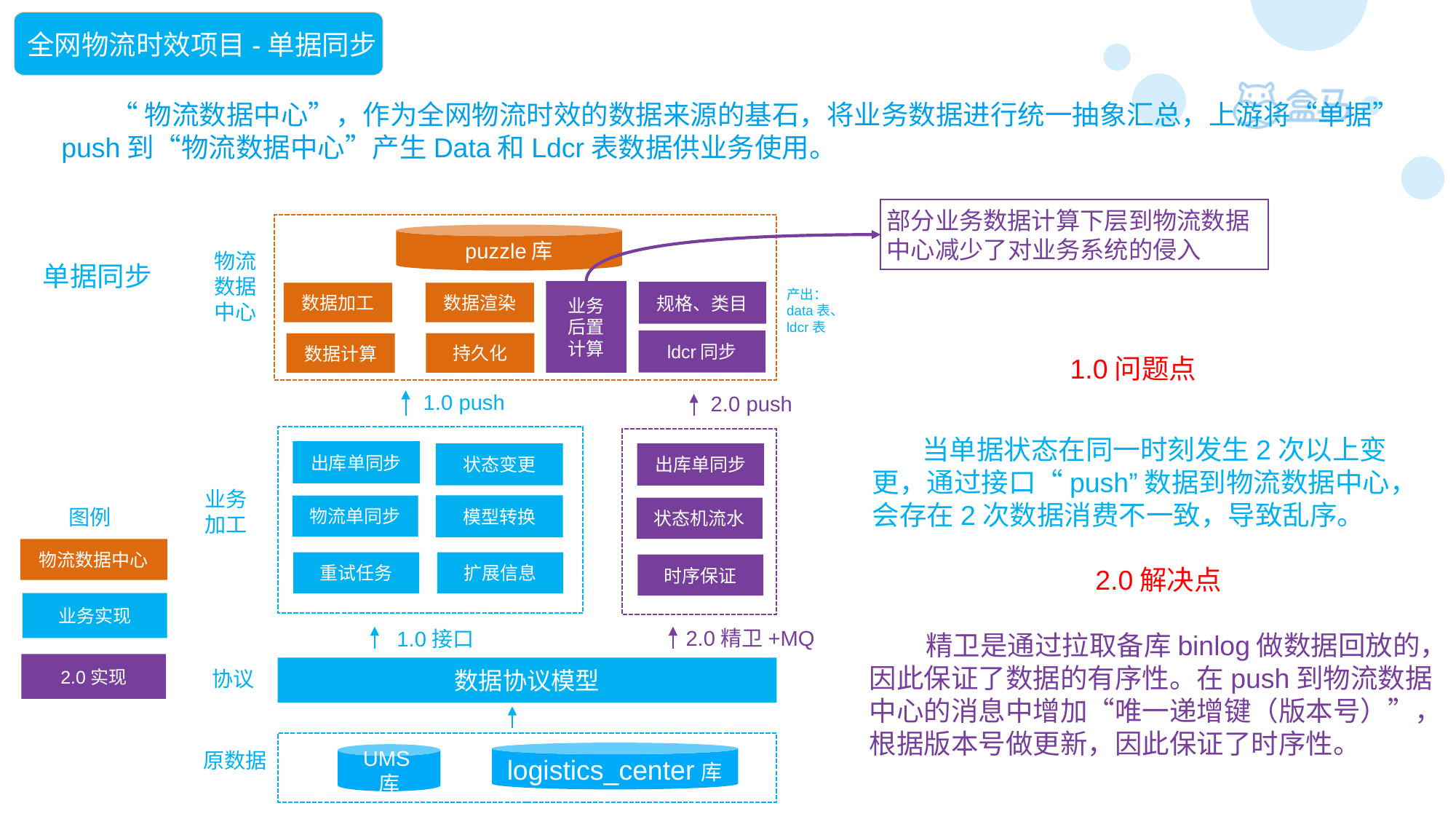

全网物流时效项目-单据同步
        “物流数据中心”，作为全网物流时效的数据来源的基石，将业务数据进行统一抽象汇总，上游将“单据”push到“物流数据中心”产生Data和Ldcr表数据供业务使用。
部分业务数据计算下层到物流数据中心减少了对业务系统的侵入

puzzle库
物流数据中心
单据同步

产出：data表、ldcr表
业务后置计算
规格、类目
数据加工
数据渲染
ldcr同步
持久化
数据计算
1.0问题点
1.0 push
2.0 push

       当单据状态在同一时刻发生2次以上变
更，通过接口“push”数据到物流数据中心，
会存在2次数据消费不一致，导致乱序。

出库单同步
状态变更
出库单同步
业务加工
模型转换
物流单同步
图例
状态机流水
物流数据中心
重试任务
扩展信息
时序保证
2.0解决点
业务实现
2.0精卫+MQ
1.0接口
        精卫是通过拉取备库binlog做数据回放的，
因此保证了数据的有序性。在push到物流数据
中心的消息中增加“唯一递增键（版本号）”，
根据版本号做更新，因此保证了时序性。
2.0实现
数据协议模型
协议

原数据
logistics_center库
UMS库